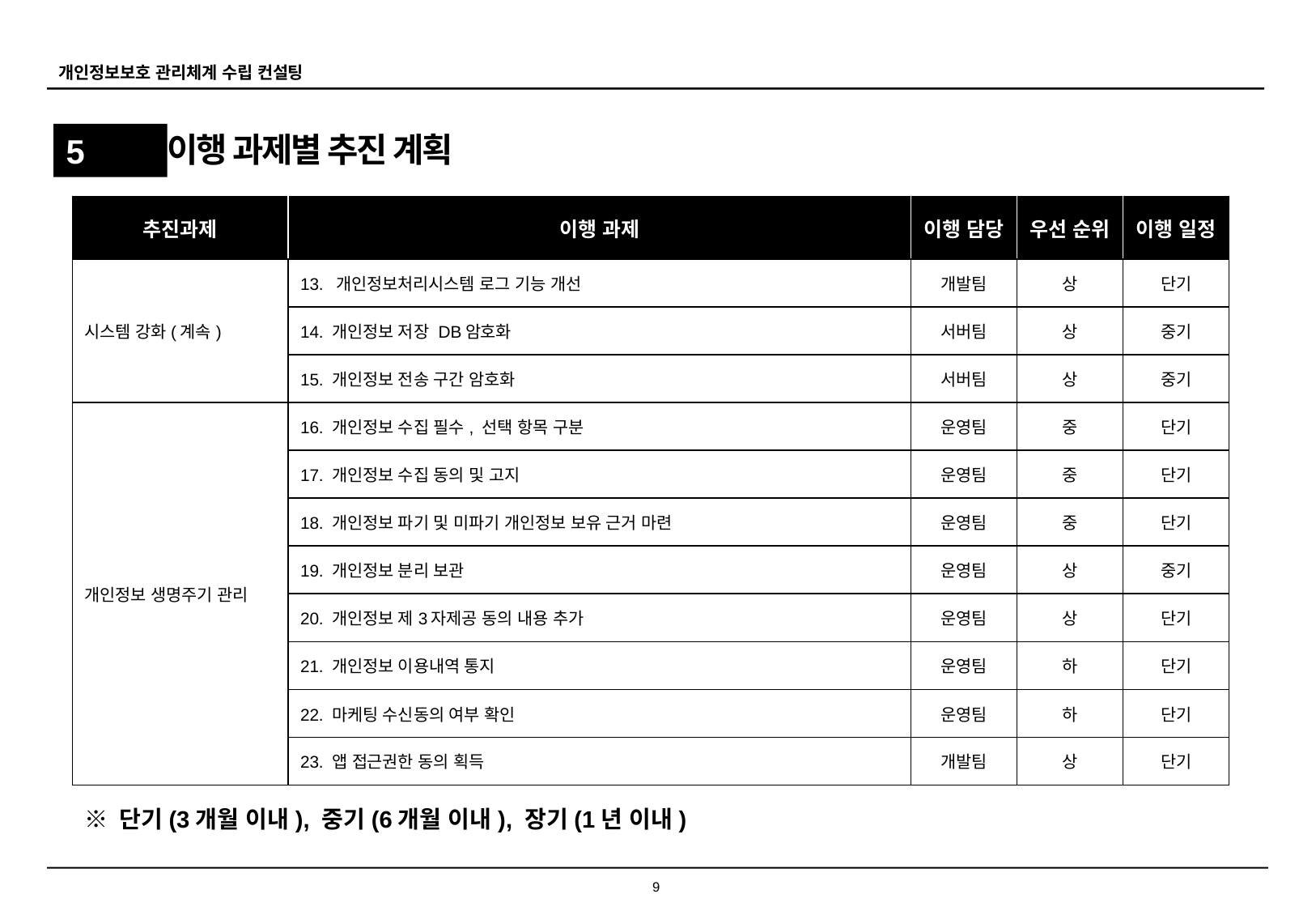

5
이행 과제별 추진 계획
| 추진과제 | 이행 과제 | 이행 담당 | 우선 순위 | 이행 일정 |
| --- | --- | --- | --- | --- |
| 시스템 강화(계속) | 13. 개인정보처리시스템 로그 기능 개선 | 개발팀 | 상 | 단기 |
|  | 14. 개인정보 저장 DB암호화 | 서버팀 | 상 | 중기 |
|  | 15. 개인정보 전송 구간 암호화 | 서버팀 | 상 | 중기 |
| 개인정보 생명주기 관리 | 16. 개인정보 수집 필수, 선택 항목 구분 | 운영팀 | 중 | 단기 |
|  | 17. 개인정보 수집 동의 및 고지 | 운영팀 | 중 | 단기 |
|  | 18. 개인정보 파기 및 미파기 개인정보 보유 근거 마련 | 운영팀 | 중 | 단기 |
|  | 19. 개인정보 분리 보관 | 운영팀 | 상 | 중기 |
|  | 20. 개인정보 제3자제공 동의 내용 추가 | 운영팀 | 상 | 단기 |
|  | 21. 개인정보 이용내역 통지 | 운영팀 | 하 | 단기 |
|  | 22. 마케팅 수신동의 여부 확인 | 운영팀 | 하 | 단기 |
|  | 23. 앱 접근권한 동의 획득 | 개발팀 | 상 | 단기 |
※ 단기(3개월 이내), 중기(6개월 이내), 장기(1년 이내)